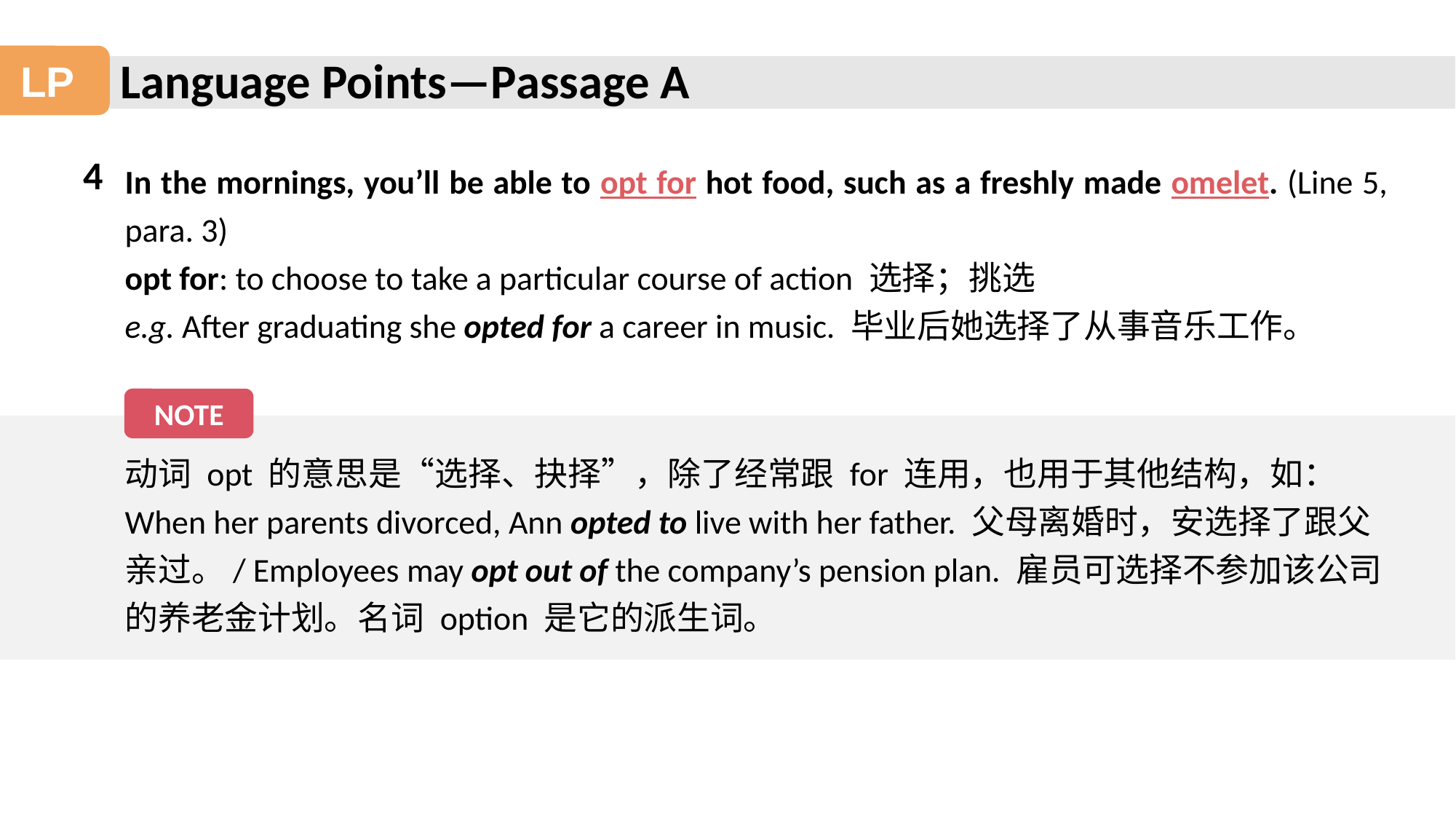

Language Points—Passage A
LP

4
In the mornings, you’ll be able to opt for hot food, such as a freshly made omelet. (Line 5, para. 3)
opt for: to choose to take a particular course of action 选择；挑选
e.g. After graduating she opted for a career in music. 毕业后她选择了从事音乐工作。
NOTE

动词 opt 的意思是“选择、抉择”，除了经常跟 for 连用，也用于其他结构，如：When her parents divorced, Ann opted to live with her father. 父母离婚时，安选择了跟父亲过。/ Employees may opt out of the company’s pension plan. 雇员可选择不参加该公司的养老金计划。名词 option 是它的派生词。